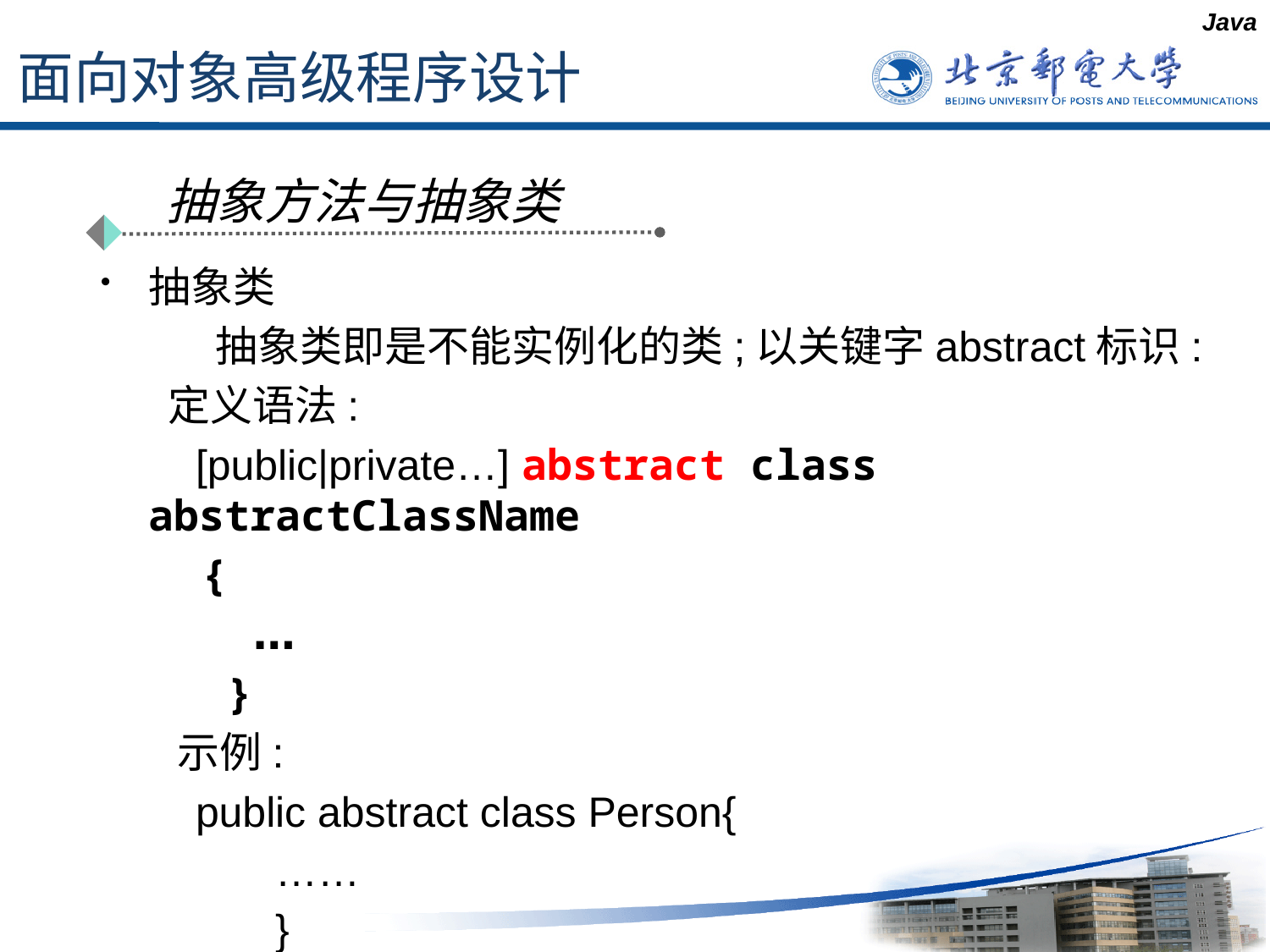

Java
# 面向对象高级程序设计

抽象方法与抽象类

抽象类
           抽象类即是不能实例化的类;以关键字abstract标识:
      定义语法:
        [public|private…] abstract class abstractClassName
    {
      …
     }
	  示例:
        public abstract class Person{
		……
		}